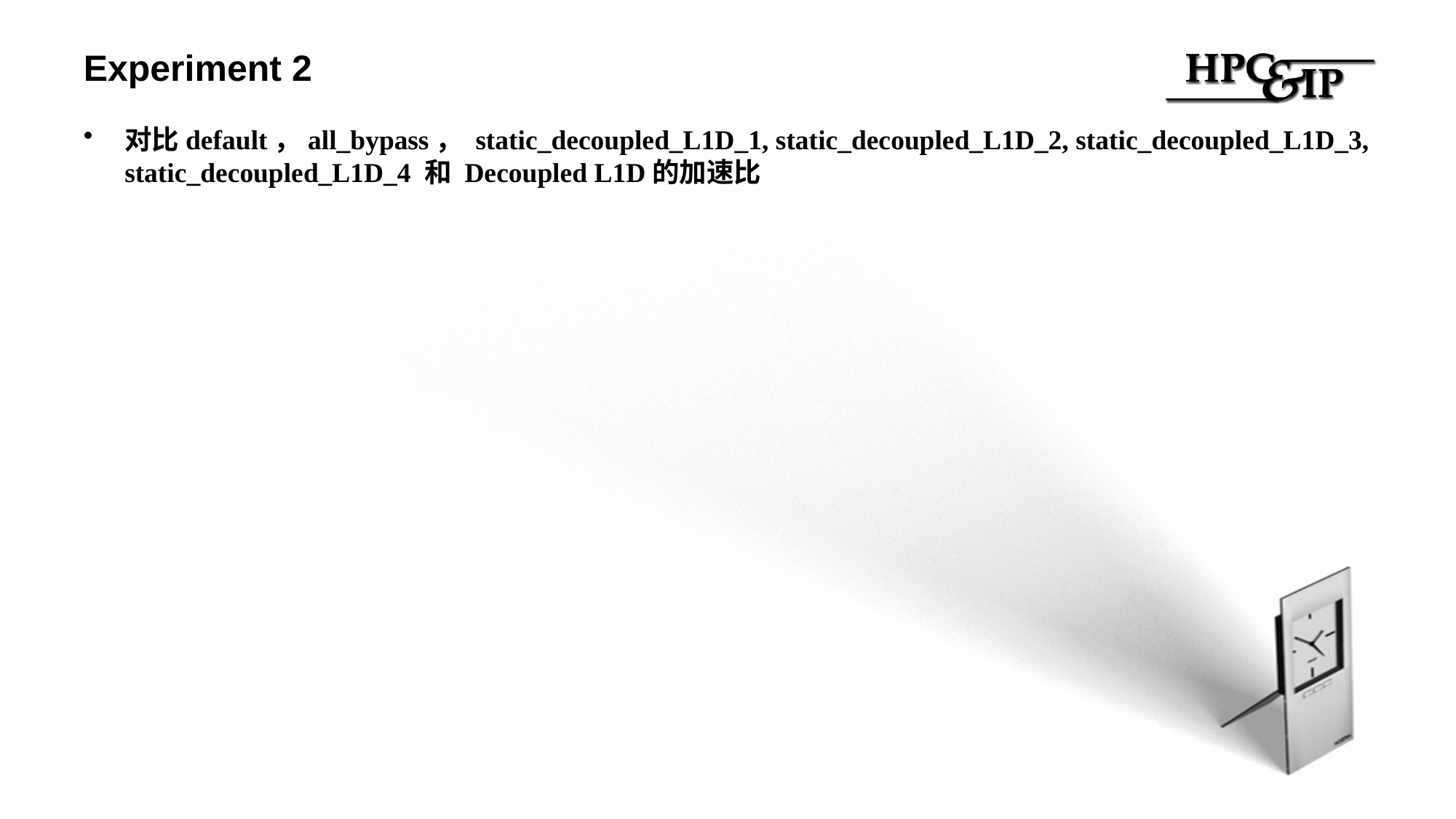

# Experiment 2
对比default，all_bypass， static_decoupled_L1D_1, static_decoupled_L1D_2, static_decoupled_L1D_3, static_decoupled_L1D_4 和 Decoupled L1D的加速比